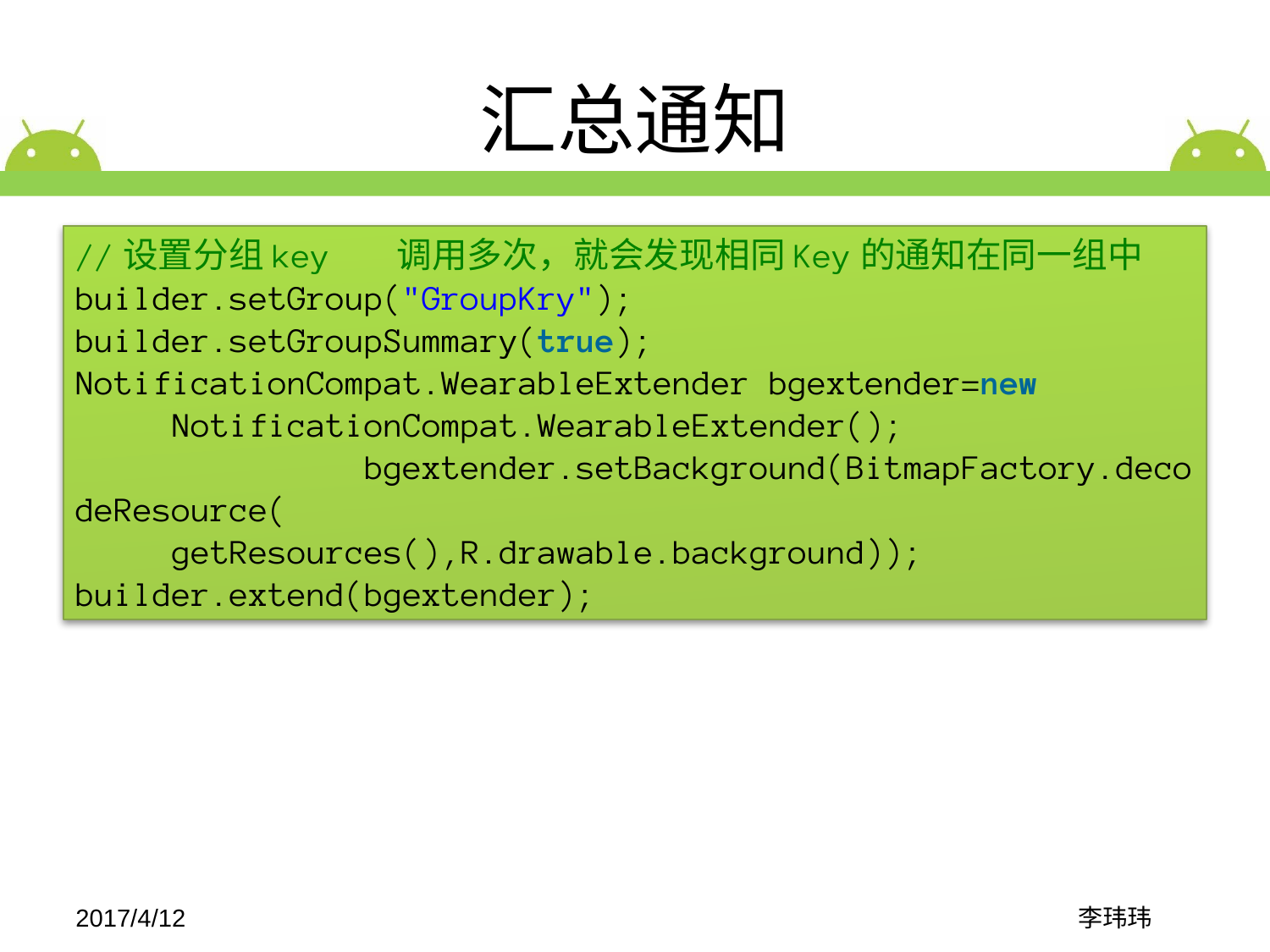

# 汇总通知

//设置分组key   调用多次，就会发现相同Key的通知在同一组中
builder.setGroup("GroupKry");
builder.setGroupSummary(true);
NotificationCompat.WearableExtender bgextender=new
     NotificationCompat.WearableExtender();
               bgextender.setBackground(BitmapFactory.decodeResource(
     getResources(),R.drawable.background));
builder.extend(bgextender);